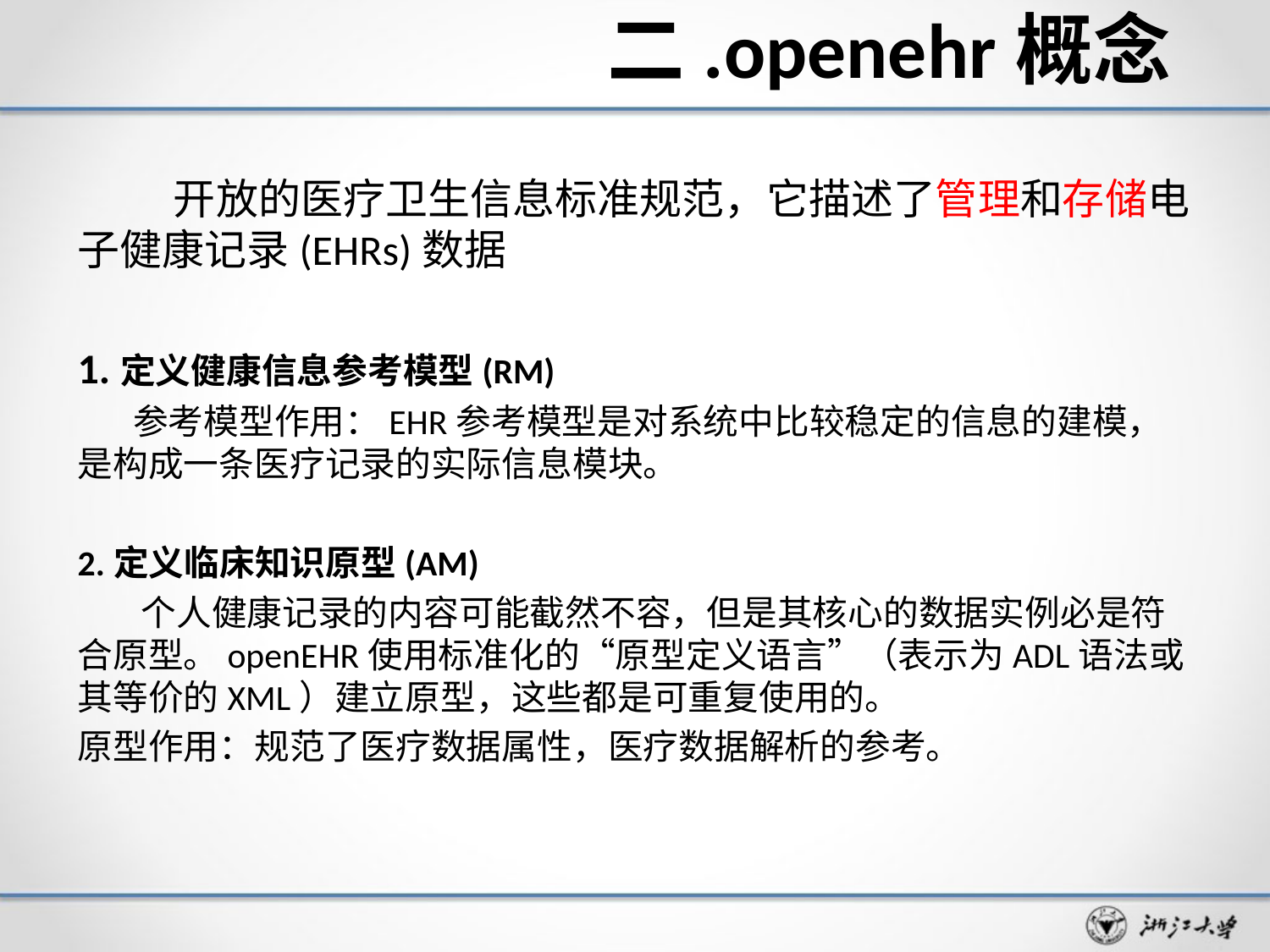

# 二.openehr概念
         开放的医疗卫生信息标准规范，它描述了管理和存储电子健康记录(EHRs)数据

1.定义健康信息参考模型(RM)
      参考模型作用：EHR参考模型是对系统中比较稳定的信息的建模，是构成一条医疗记录的实际信息模块。

2.定义临床知识原型(AM)
       个人健康记录的内容可能截然不容，但是其核心的数据实例必是符合原型。openEHR使用标准化的“原型定义语言”（表示为ADL语法或其等价的XML）建立原型，这些都是可重复使用的。
原型作用：规范了医疗数据属性，医疗数据解析的参考。